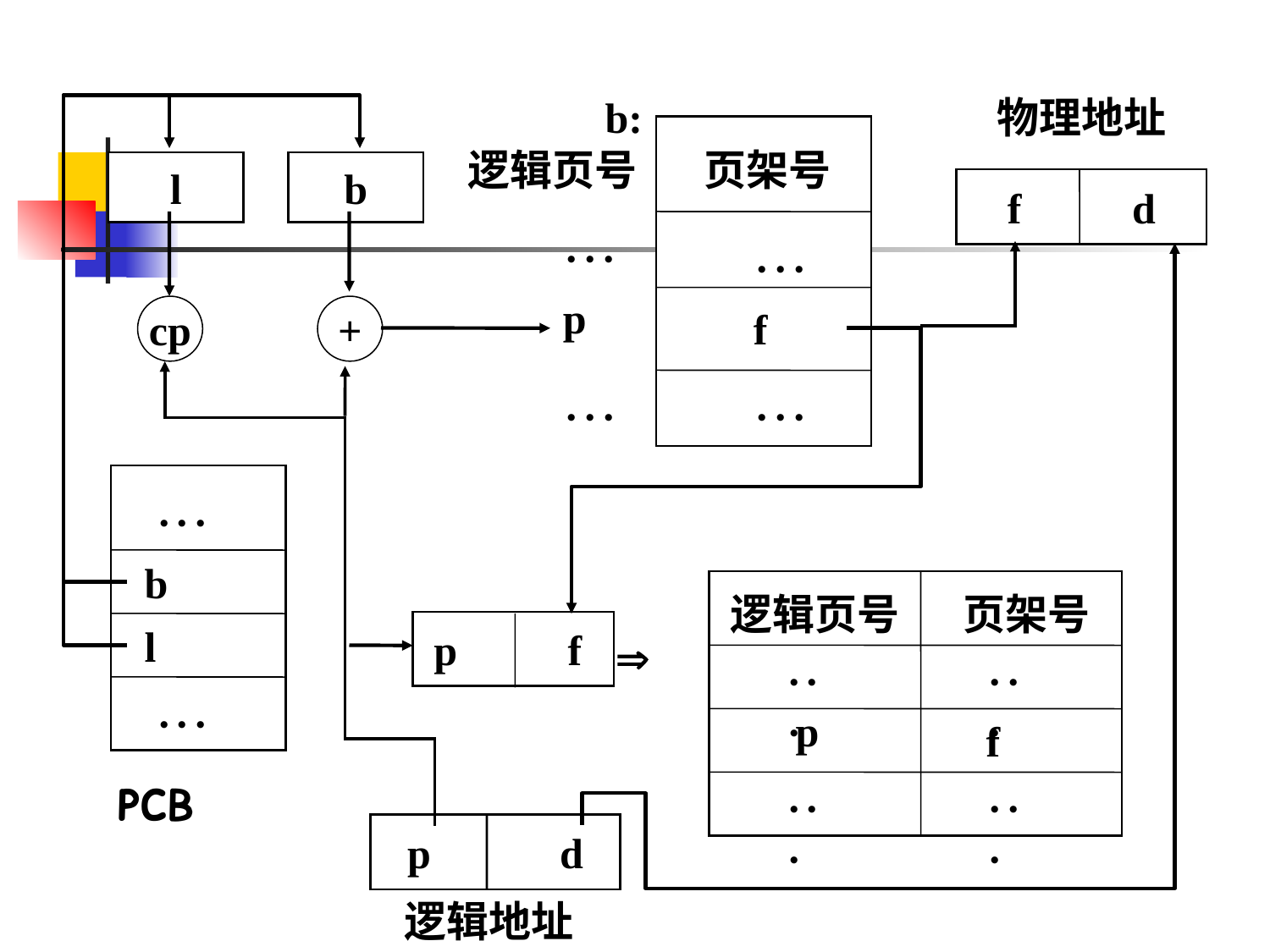

b:
物理地址

逻辑页号
页架号
l
b
f      d

...

...

p

cp
+
f

...

...

...

...

b

逻辑页号
页架号
 p      f

l

⇒
...
...

...
p

f
...
...
PCB

p       d

逻辑地址